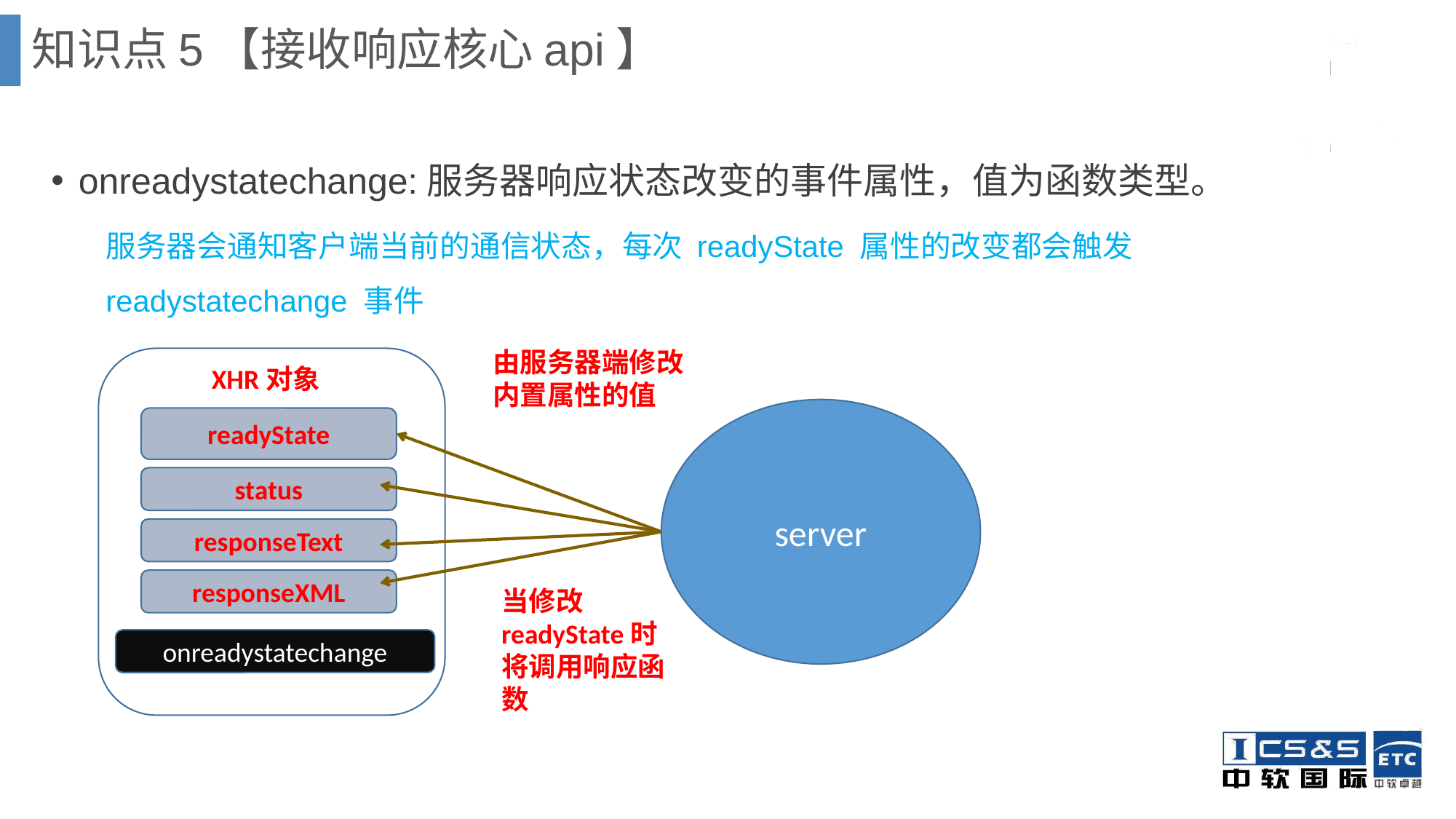

知识点5【接收响应核心api】
onreadystatechange:服务器响应状态改变的事件属性，值为函数类型。
服务器会通知客户端当前的通信状态，每次 readyState 属性的改变都会触发 readystatechange 事件
由服务器端修改内置属性的值

XHR对象
server
readyState
status
responseText
responseXML
当修改readyState时将调用响应函数
onreadystatechange